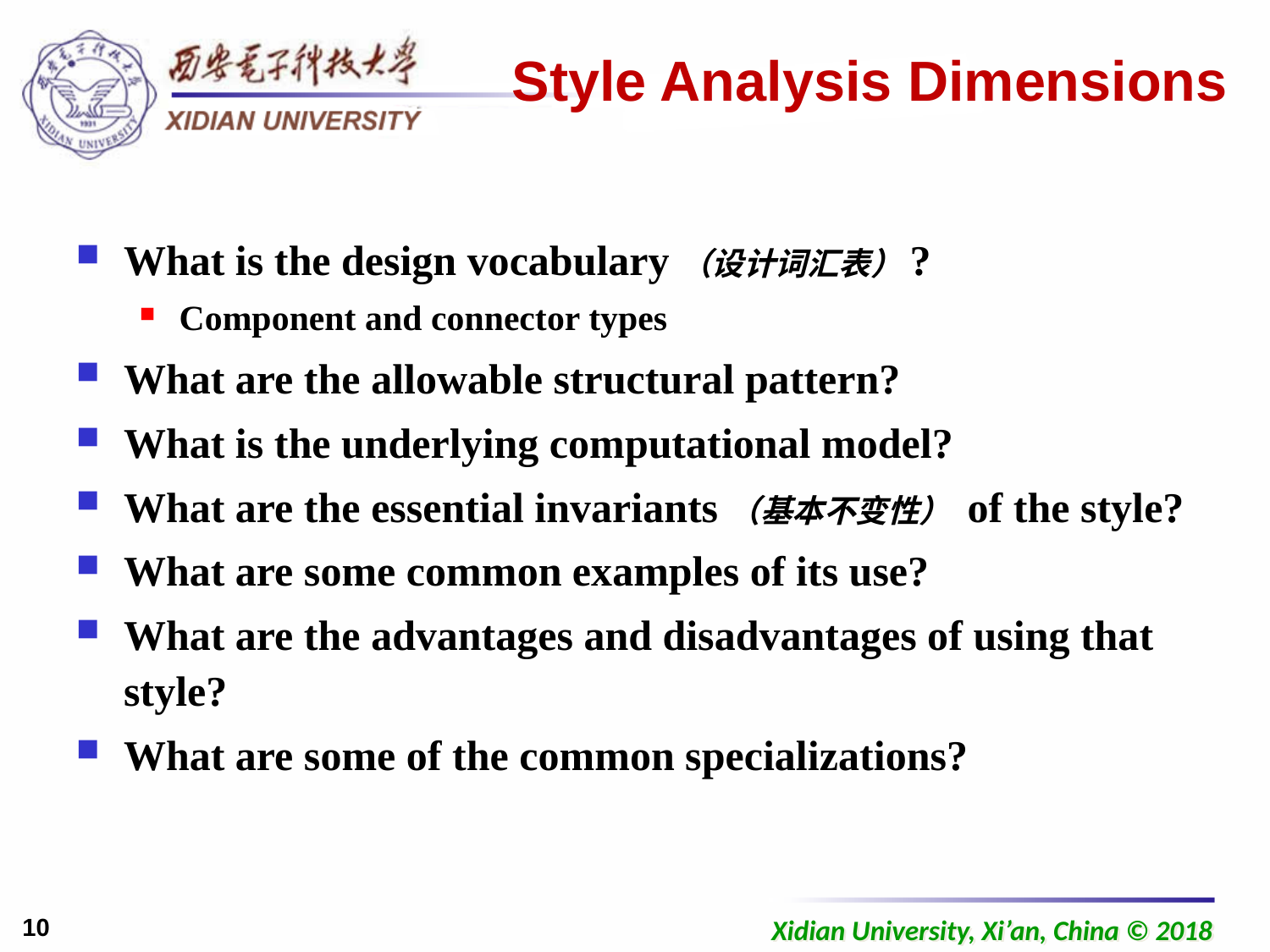

# Style Analysis Dimensions
What is the design vocabulary（设计词汇表）?
Component and connector types
What are the allowable structural pattern?
What is the underlying computational model?
What are the essential invariants（基本不变性） of the style?
What are some common examples of its use?
What are the advantages and disadvantages of using that style?
What are some of the common specializations?